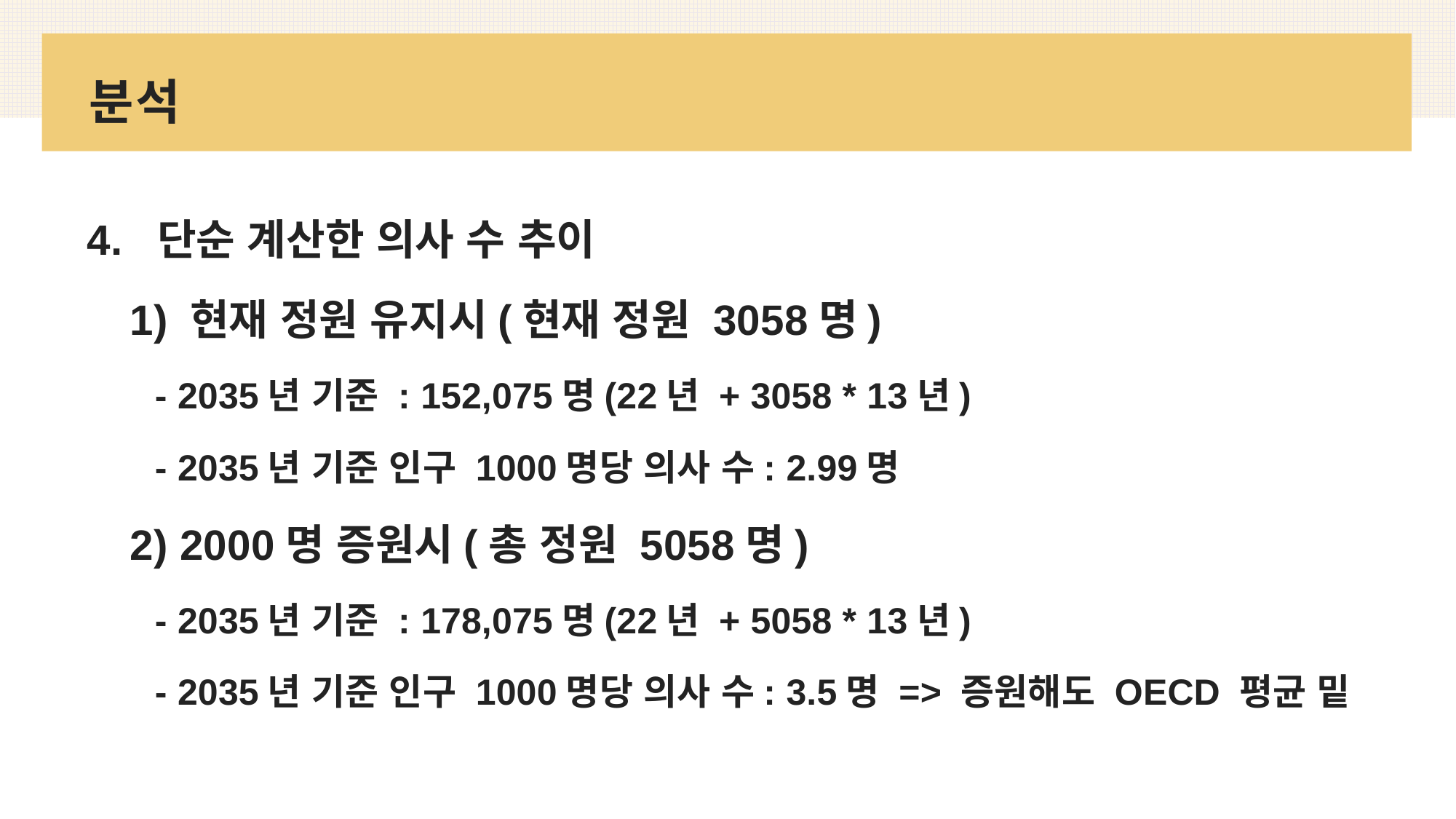

# 분석
4.  단순 계산한 의사 수 추이
 1) 현재 정원 유지시(현재 정원 3058명)
    - 2035년 기준 : 152,075명(22년 + 3058 * 13년)
    - 2035년 기준 인구 1000명당 의사 수: 2.99명
 2) 2000명 증원시(총 정원 5058명)
    - 2035년 기준 : 178,075명(22년 + 5058 * 13년)
    - 2035년 기준 인구 1000명당 의사 수: 3.5명 => 증원해도 OECD 평균 밑